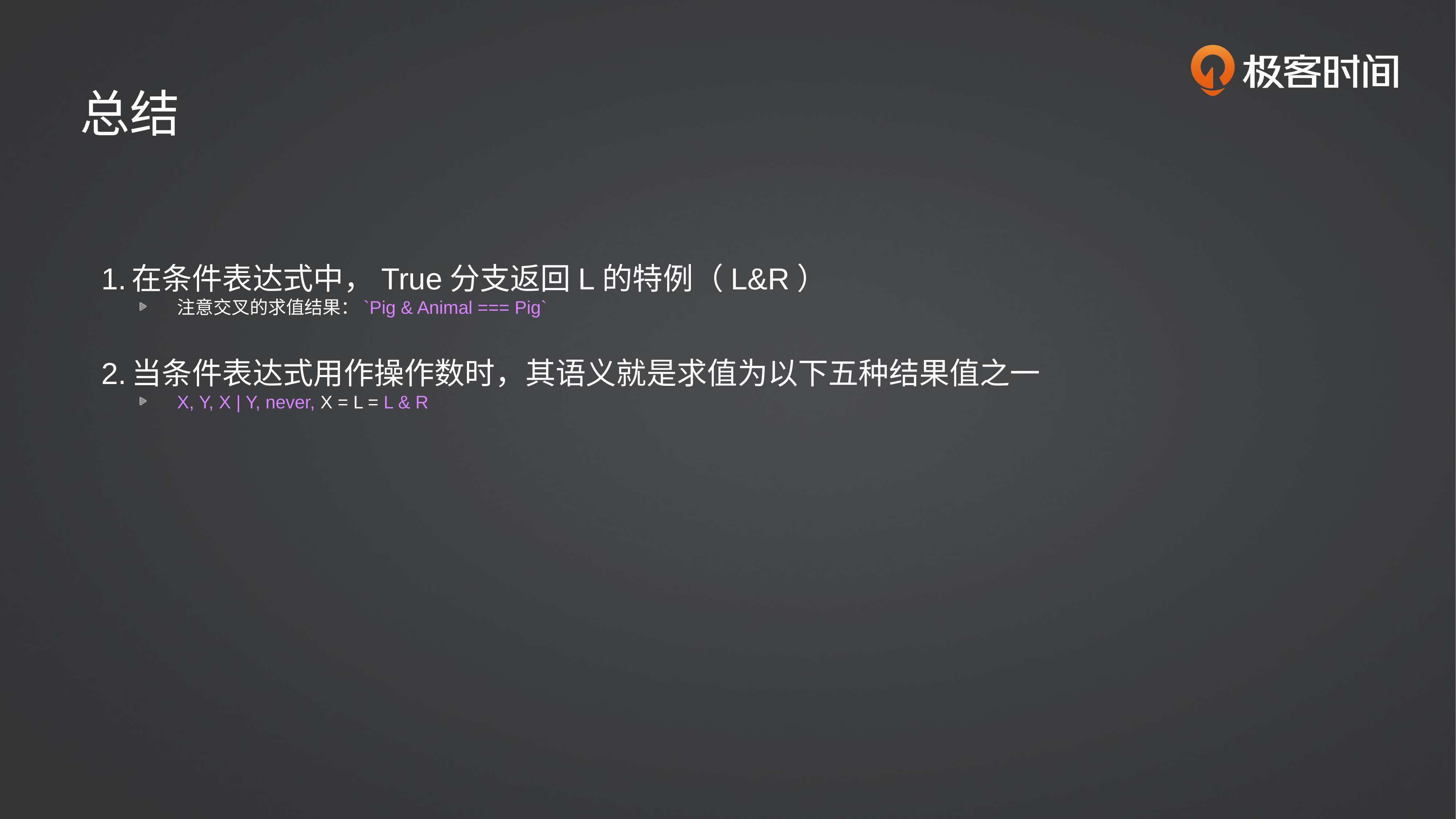

总结
在条件表达式中，True分支返回L的特例（L&R）
注意交叉的求值结果：`Pig & Animal === Pig`

当条件表达式用作操作数时，其语义就是求值为以下五种结果值之一
X, Y, X | Y, never, X = L = L & R